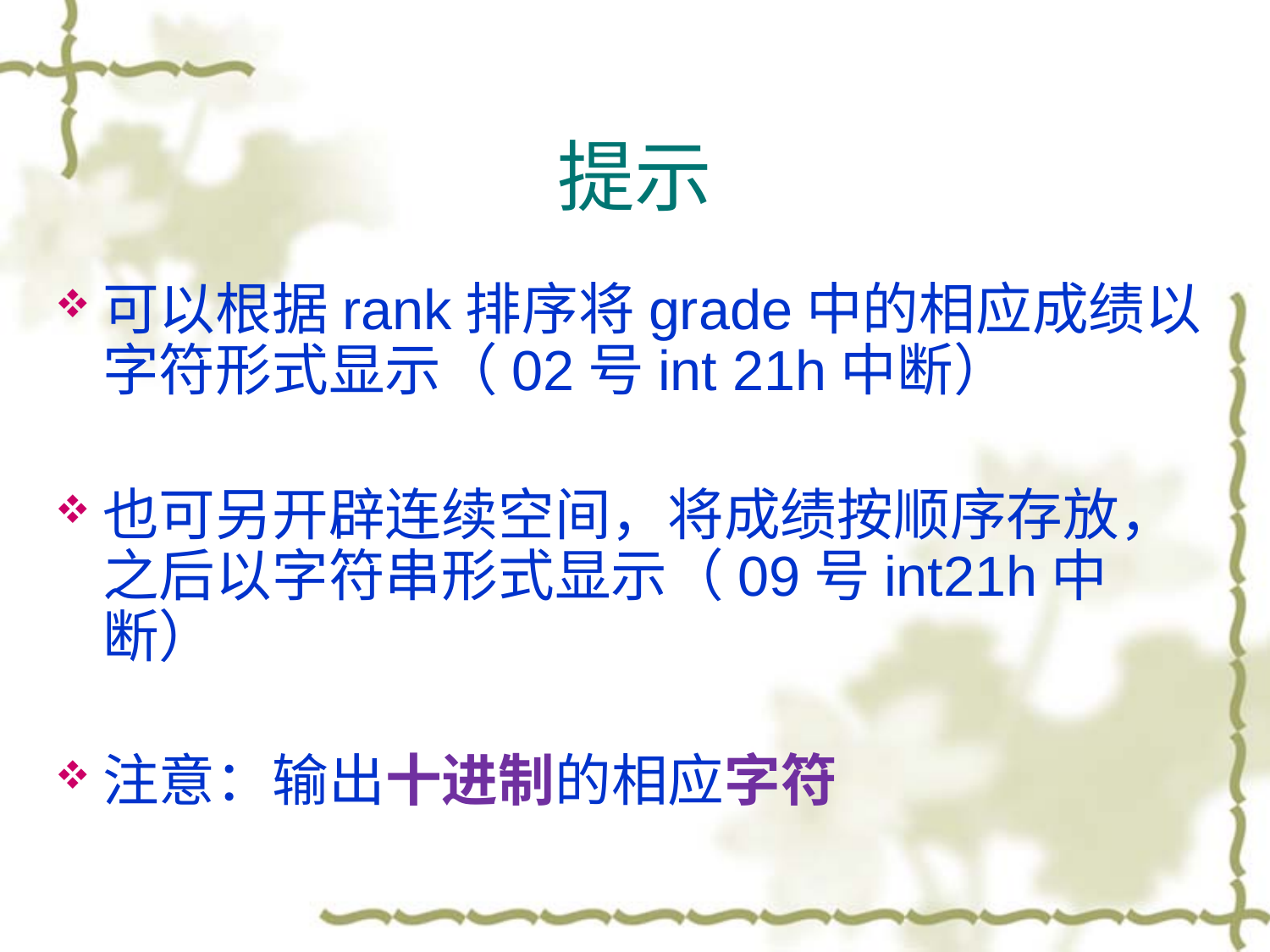

# 提示
可以根据rank排序将grade中的相应成绩以字符形式显示（02号int 21h中断）

也可另开辟连续空间，将成绩按顺序存放，之后以字符串形式显示（09号int21h中断）

注意：输出十进制的相应字符